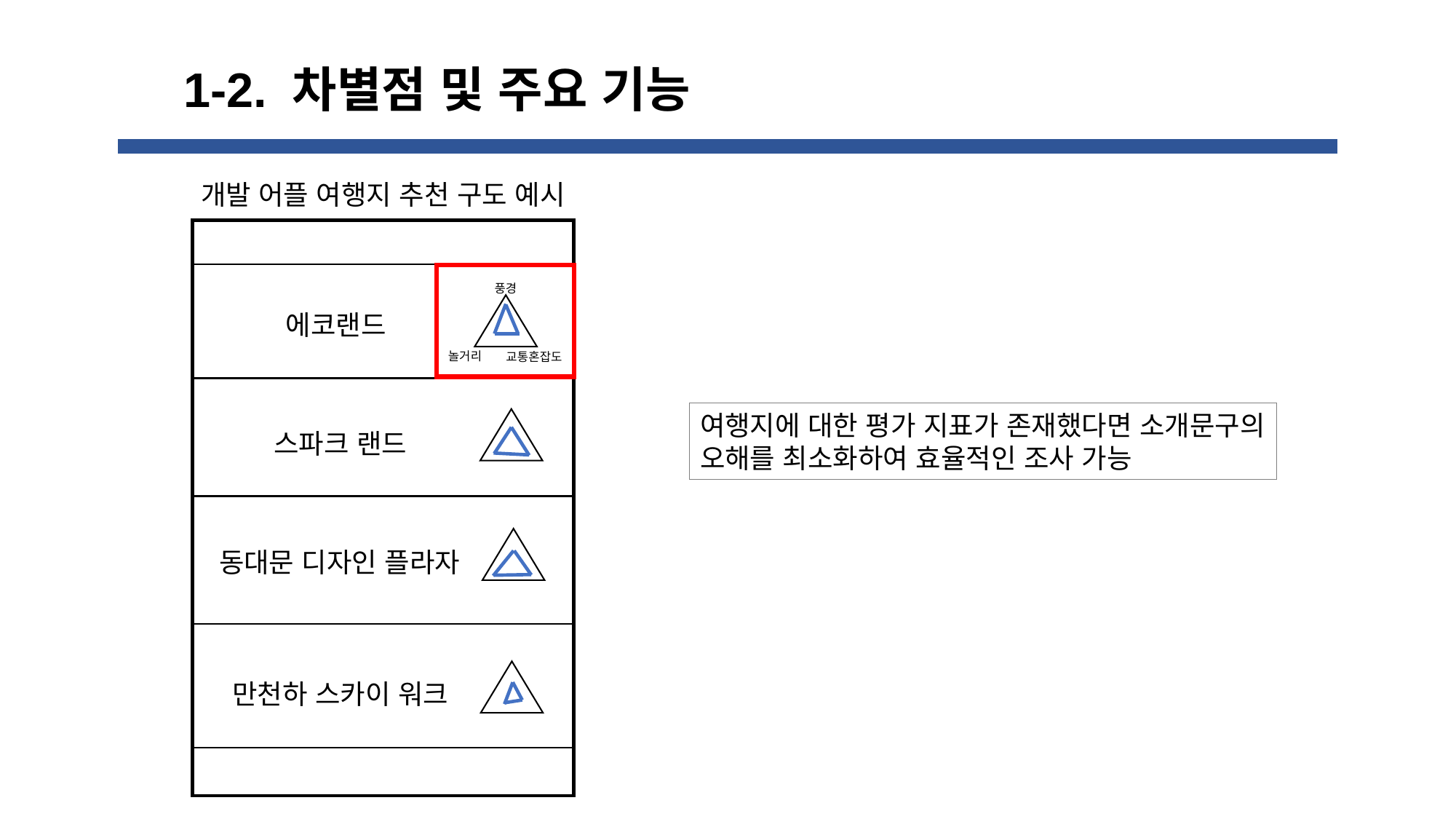

1-2. 차별점 및 주요 기능
개발 어플 여행지 추천 구도 예시

풍경

에코랜드
놀거리
교통혼잡도

여행지에 대한 평가 지표가 존재했다면 소개문구의
오해를 최소화하여 효율적인 조사 가능

스파크 랜드

동대문 디자인 플라자

만천하 스카이 워크